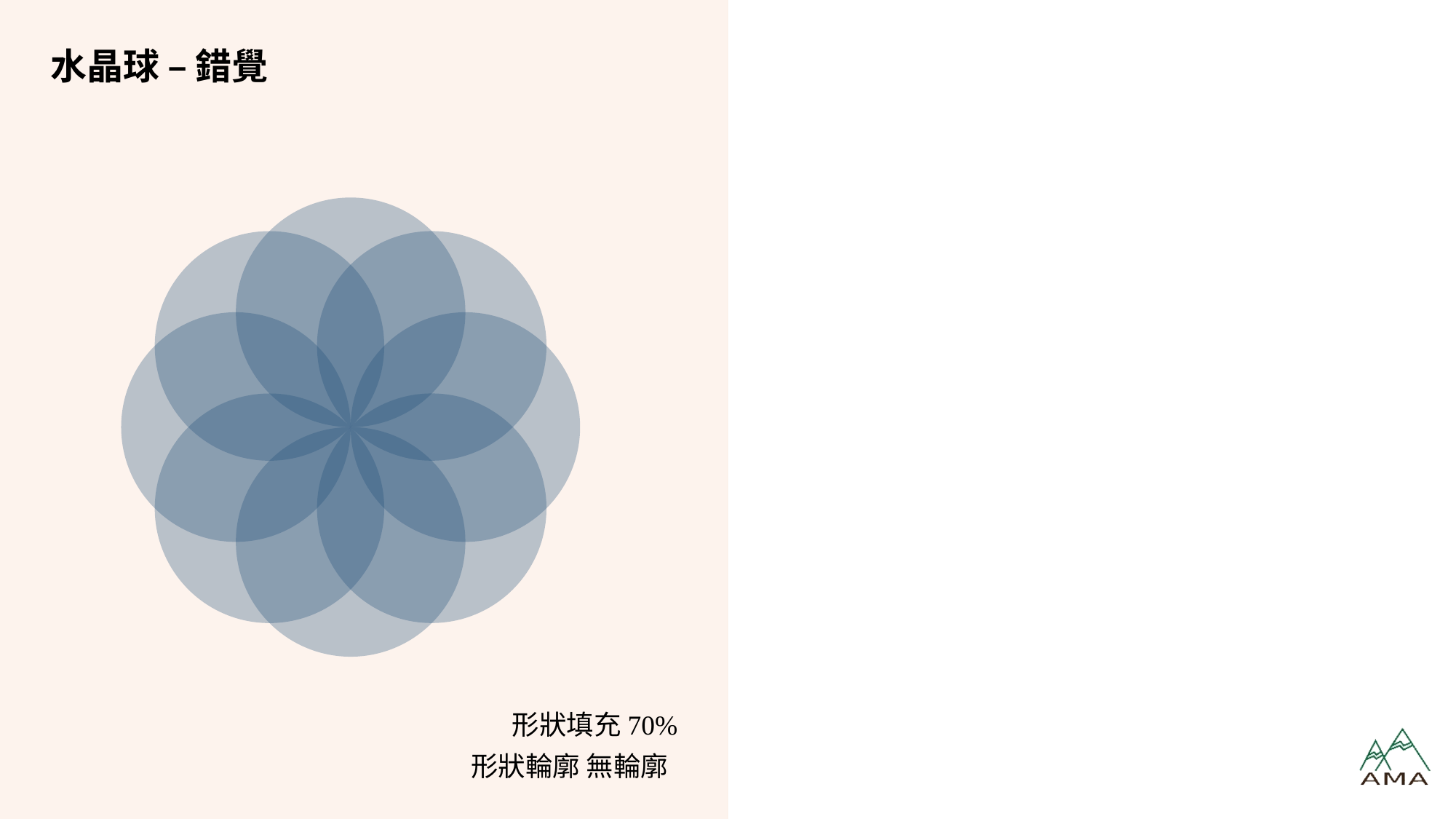

# 水晶球 – 錯覺

形狀填充70%
形狀輪廓 無輪廓